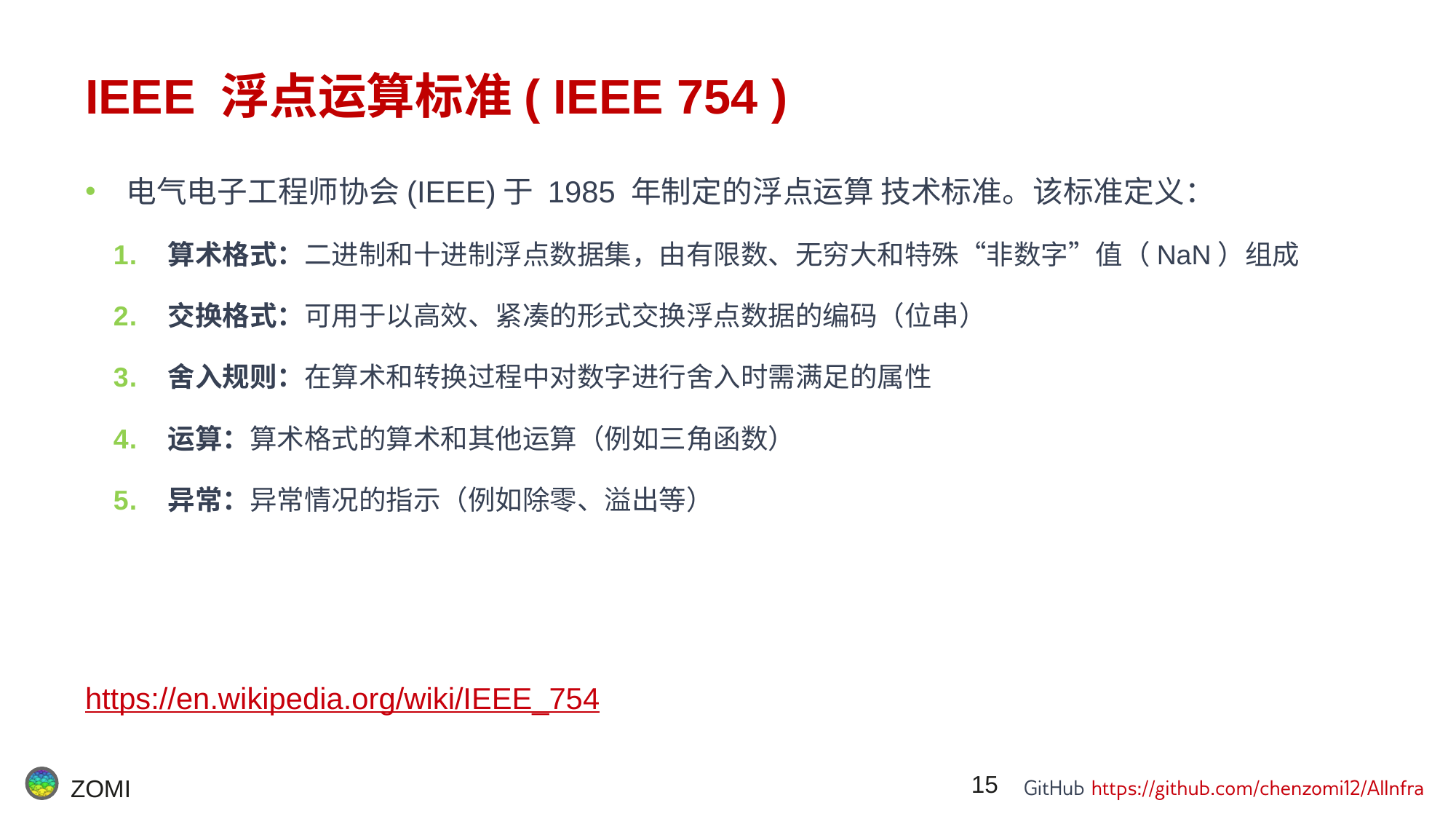

# IEEE 浮点运算标准( IEEE 754 )
电气电子工程师协会(IEEE)于 1985 年制定的浮点运算 技术标准。该标准定义：
算术格式：二进制和十进制浮点数据集，由有限数、无穷大和特殊“非数字”值（NaN）组成
交换格式：可用于以高效、紧凑的形式交换浮点数据的编码（位串）
舍入规则：在算术和转换过程中对数字进行舍入时需满足的属性
运算：算术格式的算术和其他运算（例如三角函数）
异常：异常情况的指示（例如除零、溢出等）

https://en.wikipedia.org/wiki/IEEE_754